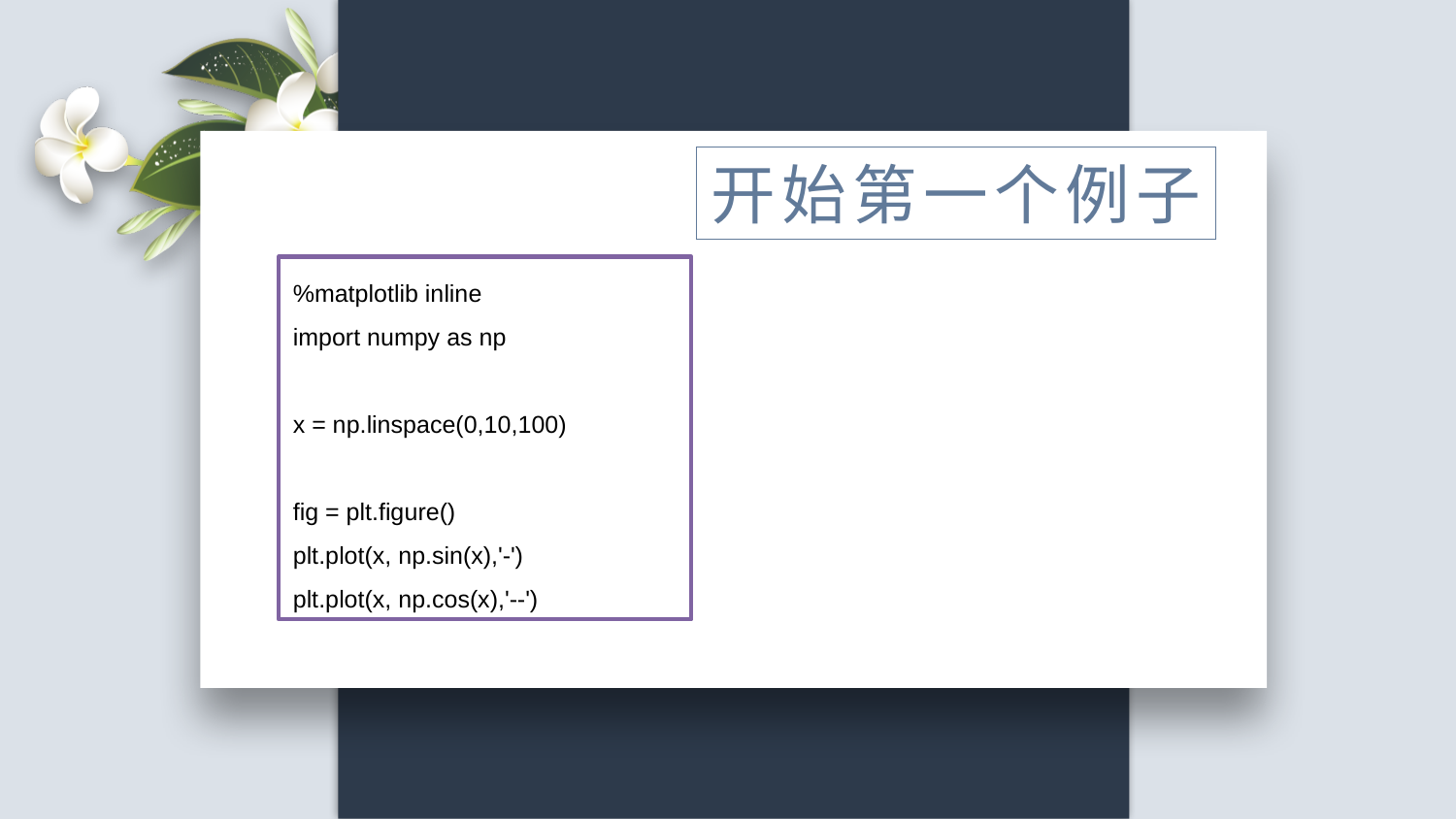

开始第一个例子

%matplotlib inline
import numpy as np

x = np.linspace(0,10,100)

fig = plt.figure()
plt.plot(x, np.sin(x),'-')
plt.plot(x, np.cos(x),'--')